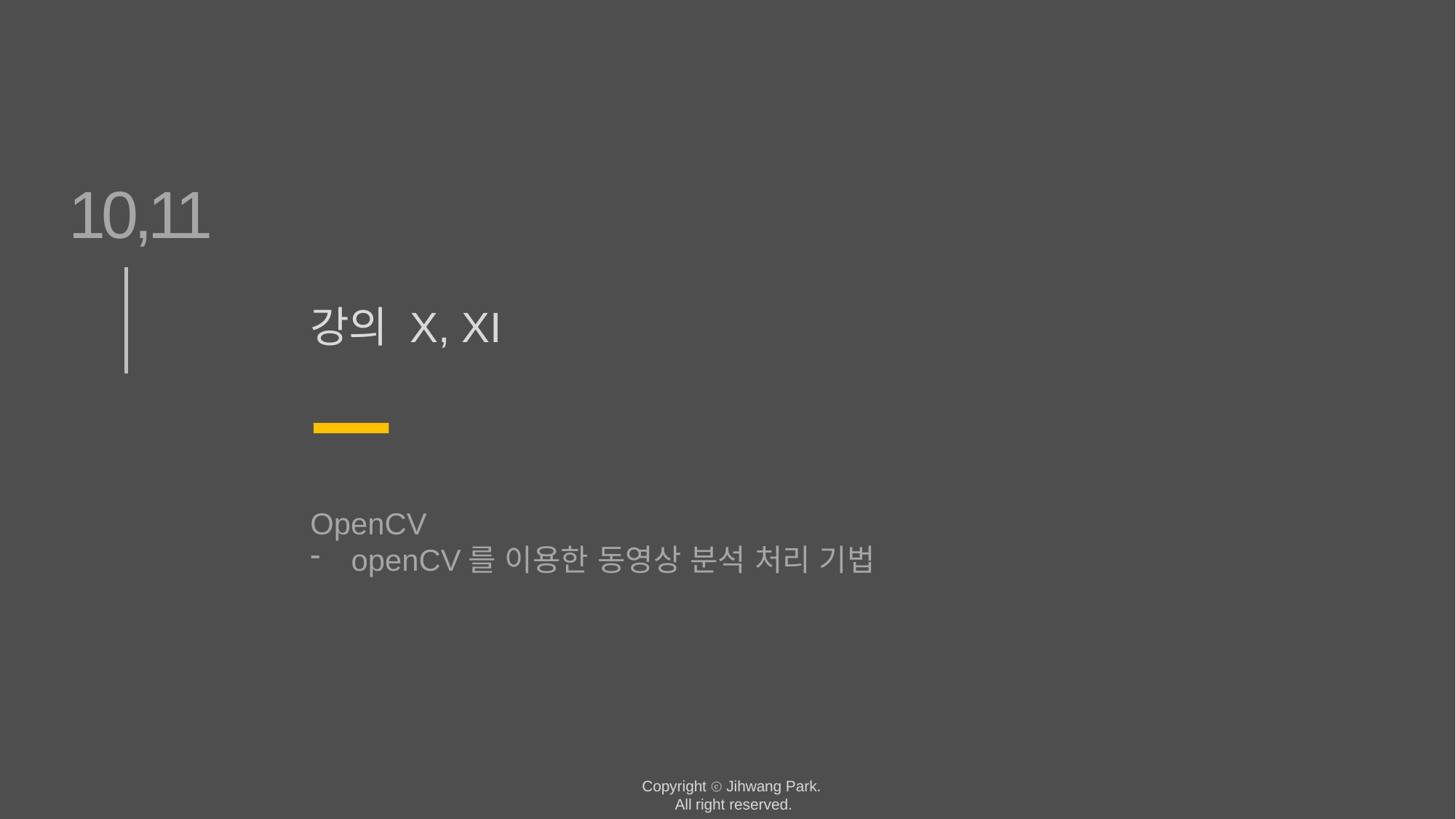

10,11
강의 X, XI

OpenCV
openCV를 이용한 동영상 분석 처리 기법
Copyright ⓒ Jihwang Park.
All right reserved.